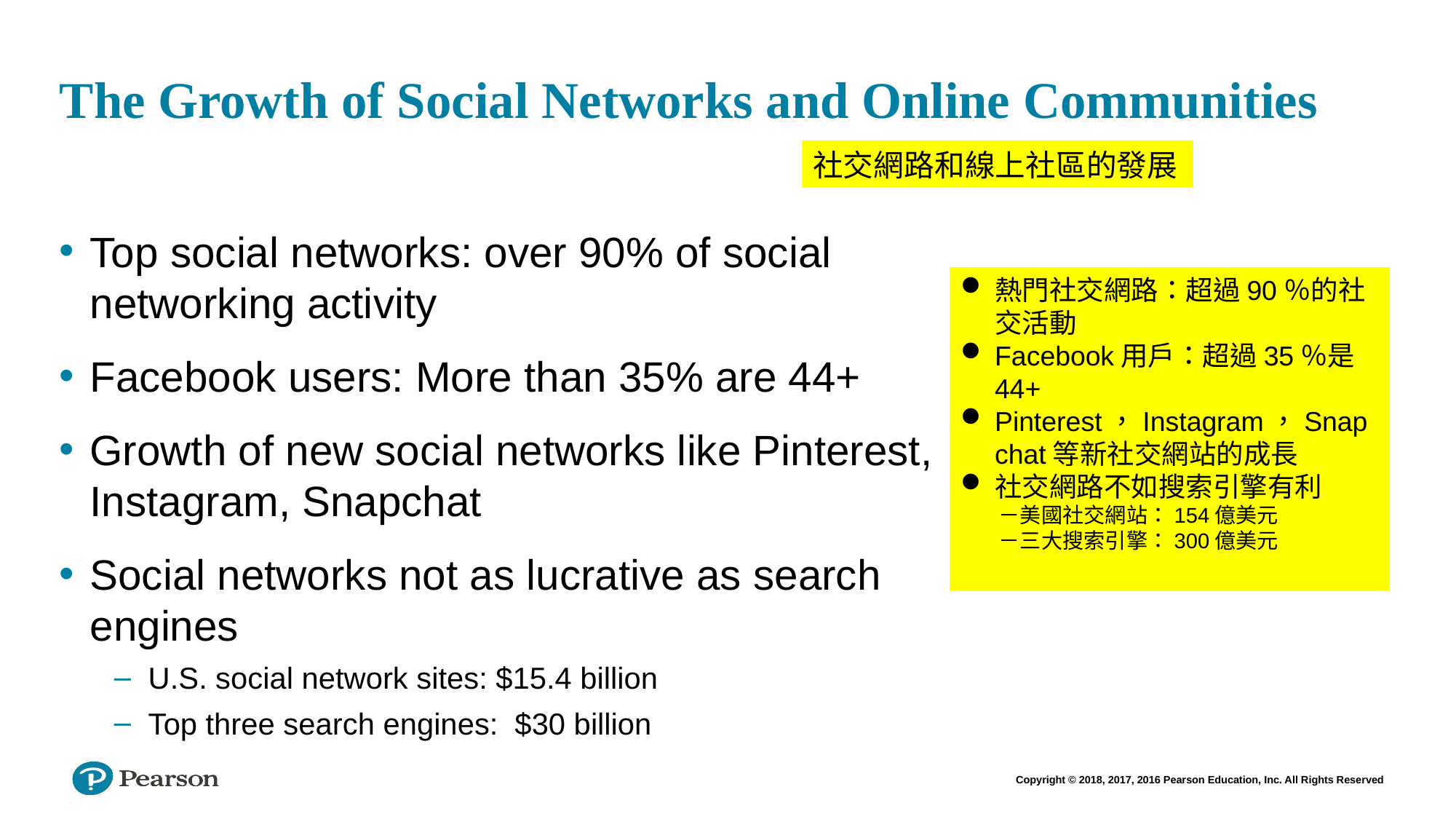

# The Growth of Social Networks and Online Communities
社交網路和線上社區的發展
Top social networks: over 90% of social networking activity
Facebook users: More than 35% are 44+
Growth of new social networks like Pinterest, Instagram, Snapchat
Social networks not as lucrative as search engines
U.S. social network sites: $15.4 billion
Top three search engines:  $30 billion
熱門社交網路：超過90％的社交活動
Facebook用戶：超過35％是44+
Pinterest，Instagram，Snapchat等新社交網站的成長
社交網路不如搜索引擎有利
       －美國社交網站：154億美元
       －三大搜索引擎：300億美元